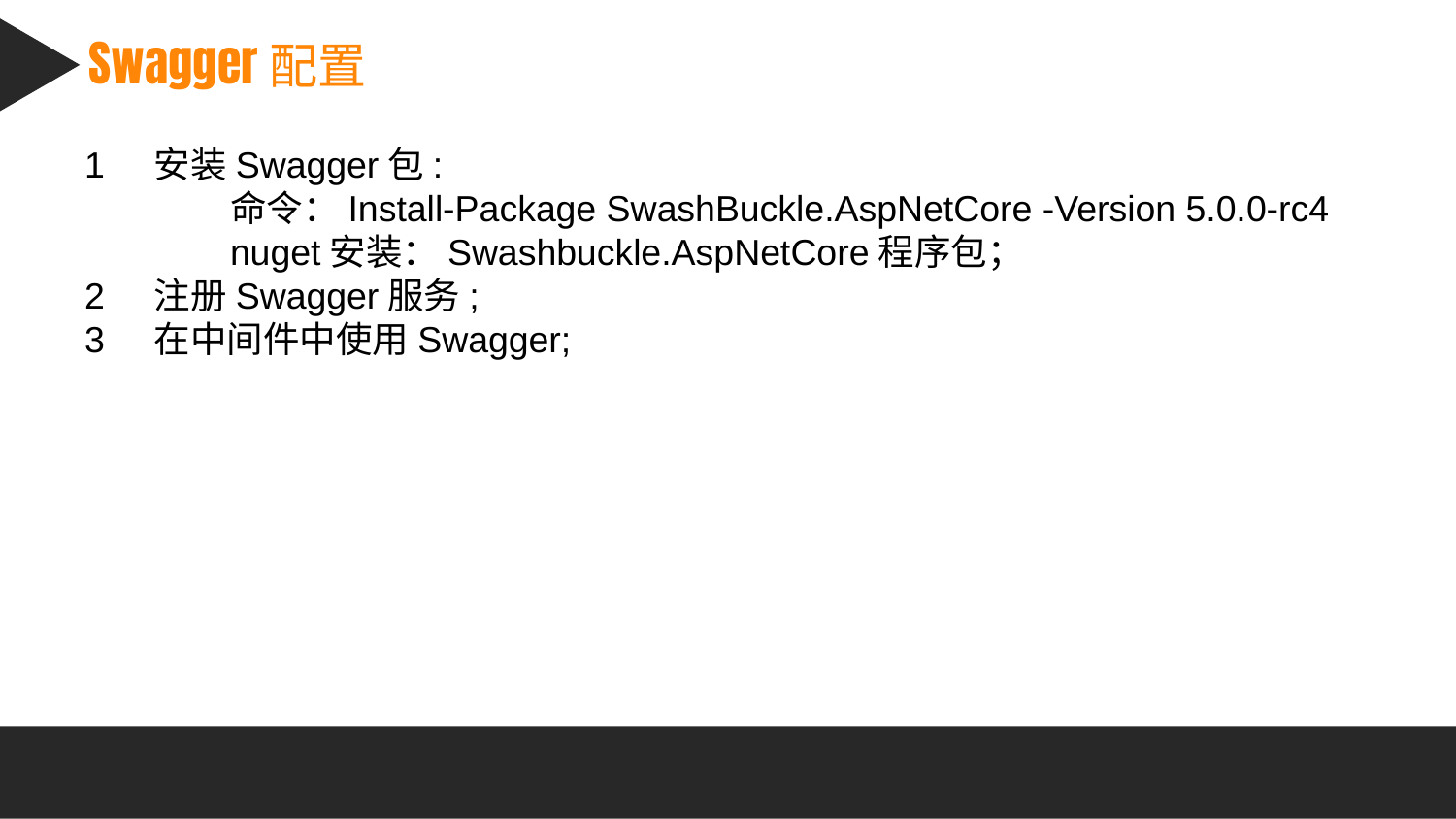

Swagger配置
1    安装Swagger包:
	命令：Install-Package SwashBuckle.AspNetCore -Version 5.0.0-rc4
    	nuget安装：Swashbuckle.AspNetCore程序包；
2    注册Swagger服务;
3    在中间件中使用Swagger;